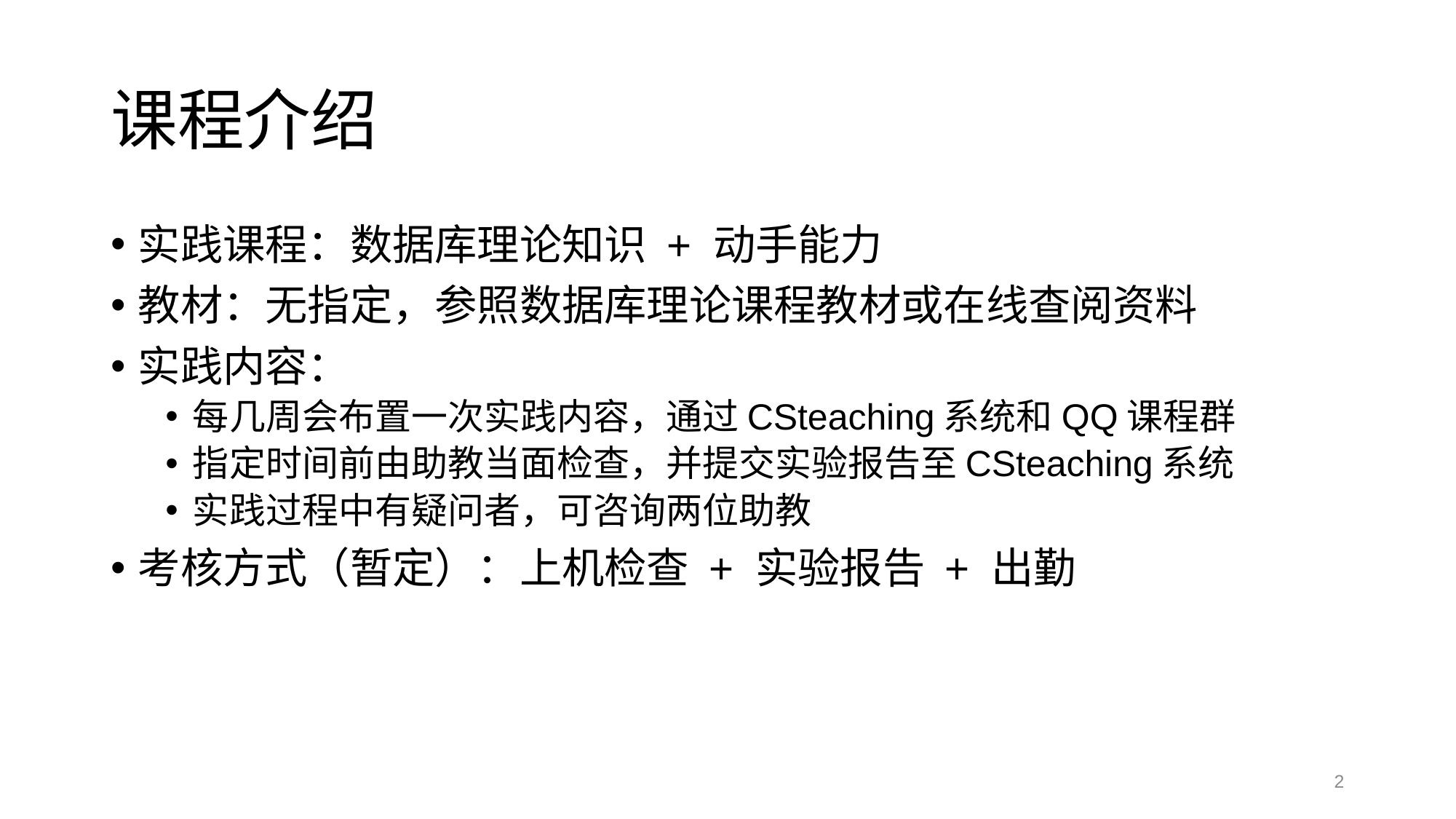

# 课程介绍
实践课程：数据库理论知识 + 动手能力
教材：无指定，参照数据库理论课程教材或在线查阅资料
实践内容：
每几周会布置一次实践内容，通过CSteaching系统和QQ课程群
指定时间前由助教当面检查，并提交实验报告至CSteaching系统
实践过程中有疑问者，可咨询两位助教
考核方式（暂定）：上机检查 + 实验报告 + 出勤

2